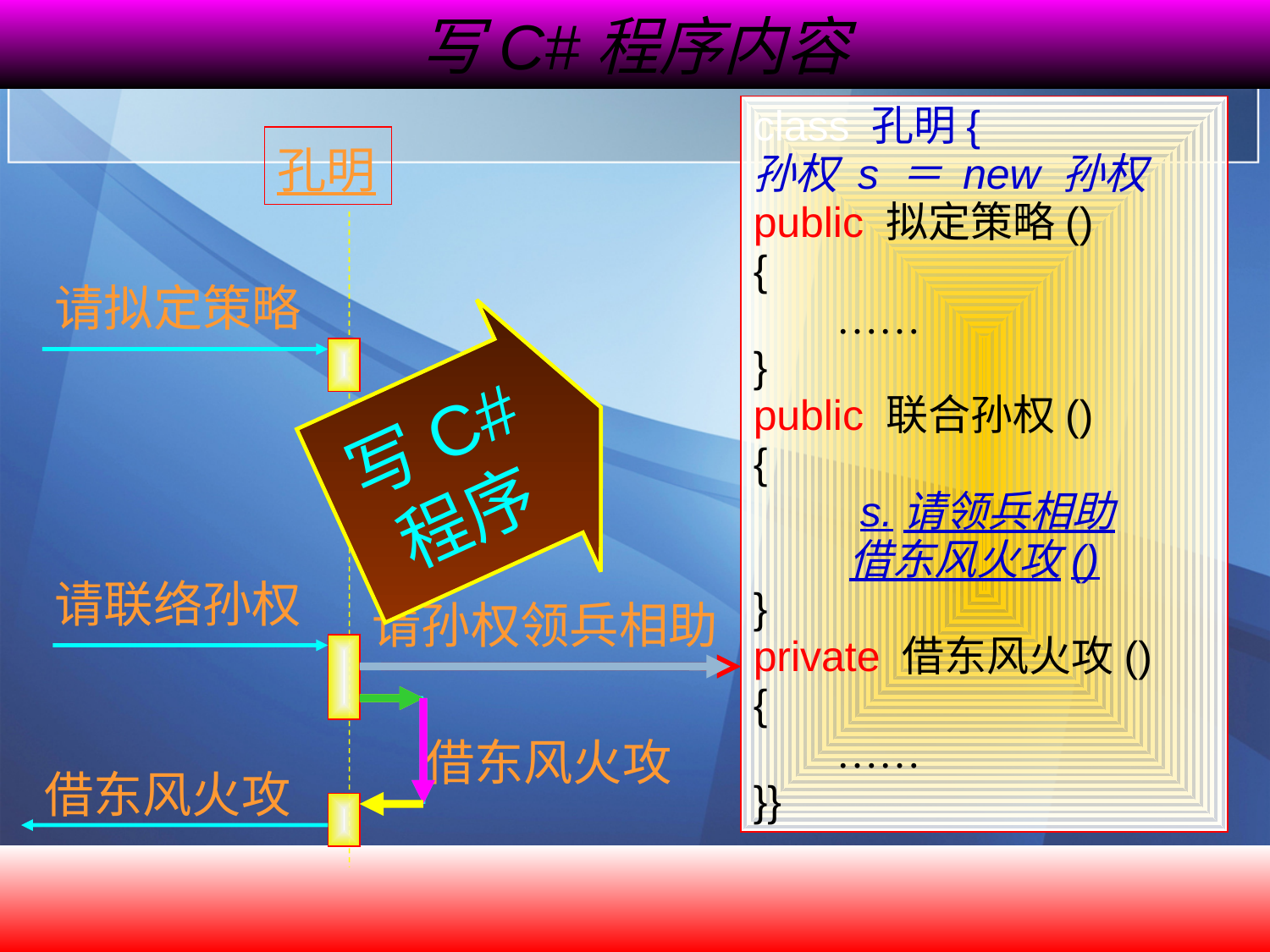

写C#程序内容
class 孔明{
孙权 s ＝ new 孙权
public 拟定策略()
{
       ……
}
public 联合孙权()
{
         s.请领兵相助
         借东风火攻()
}
private 借东风火攻()
{
       ……
}}
孔明

请拟定策略
写C#
程序

请联络孙权
请孙权领兵相助

借东风火攻
借东风火攻